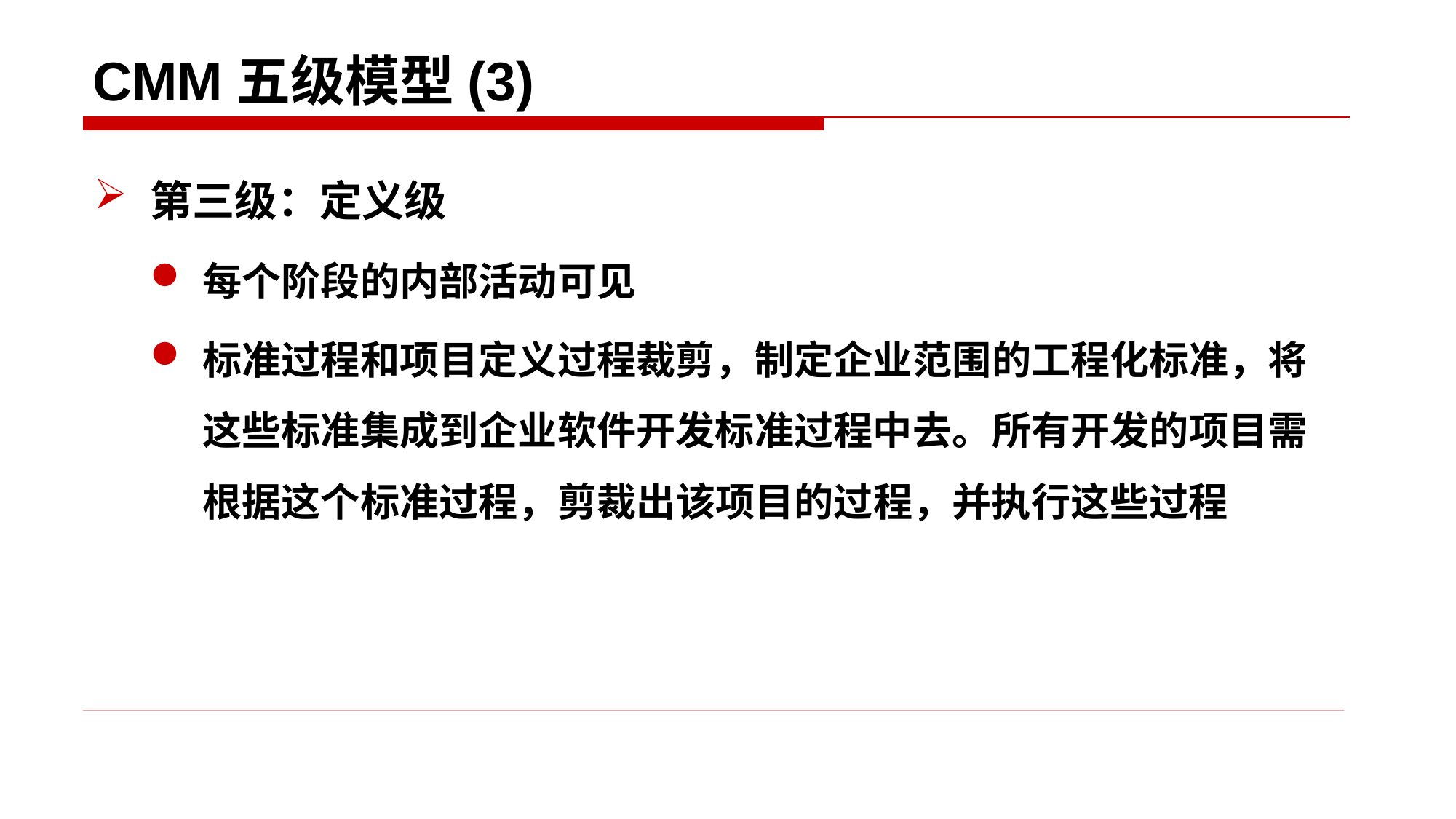

# CMM五级模型(3)
第三级：定义级
每个阶段的内部活动可见
标准过程和项目定义过程裁剪，制定企业范围的工程化标准，将这些标准集成到企业软件开发标准过程中去。所有开发的项目需根据这个标准过程，剪裁出该项目的过程，并执行这些过程